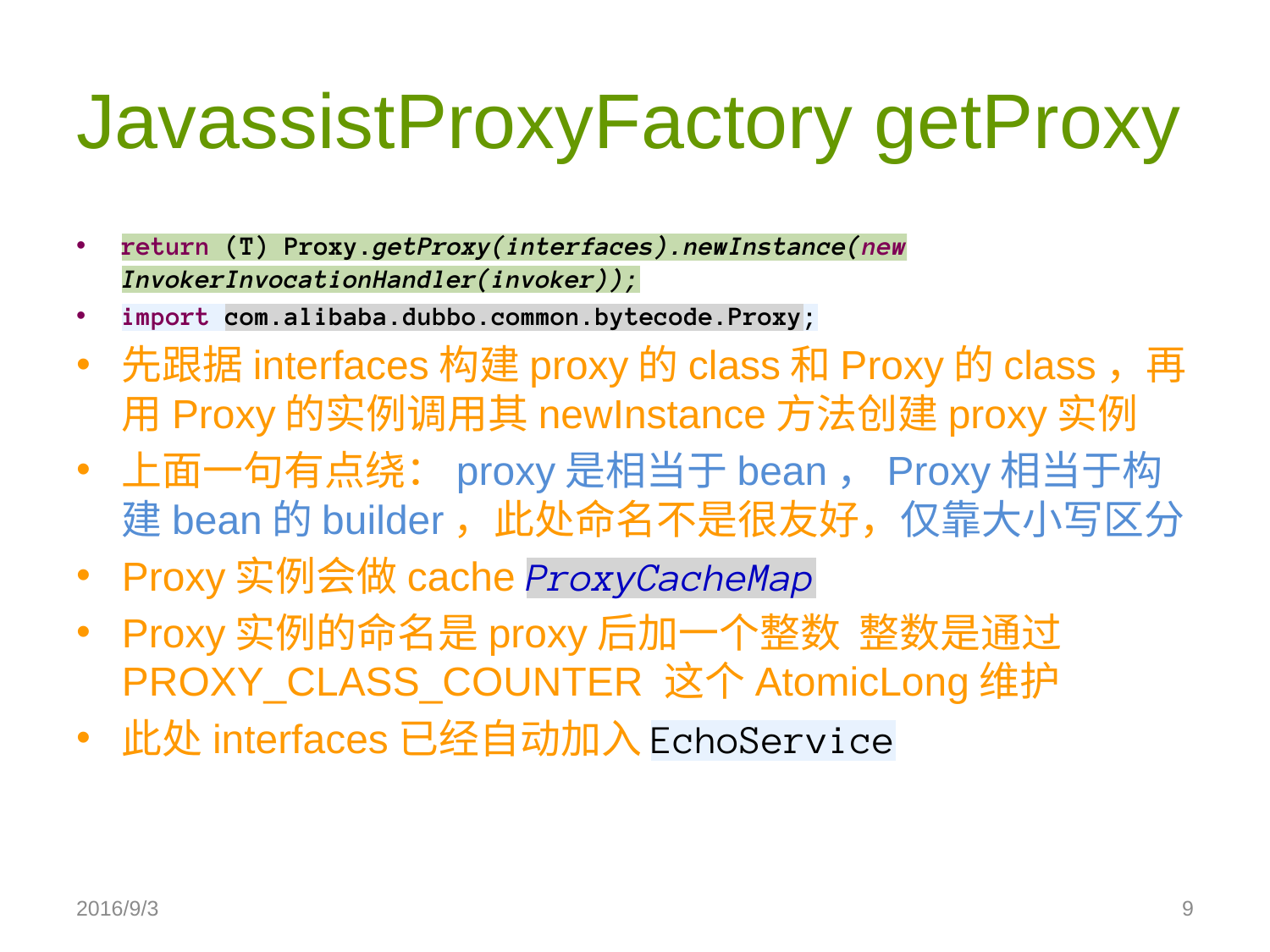

# JavassistProxyFactory getProxy
return (T) Proxy.getProxy(interfaces).newInstance(new InvokerInvocationHandler(invoker));
import com.alibaba.dubbo.common.bytecode.Proxy;
先跟据interfaces构建proxy的class和Proxy的class，再用Proxy的实例调用其newInstance方法创建proxy实例
上面一句有点绕：proxy是相当于bean，Proxy相当于构建bean的builder，此处命名不是很友好，仅靠大小写区分
Proxy实例会做cache ProxyCacheMap
Proxy实例的命名是proxy后加一个整数  整数是通过PROXY_CLASS_COUNTER 这个AtomicLong维护
此处interfaces已经自动加入EchoService
2016/9/3
9